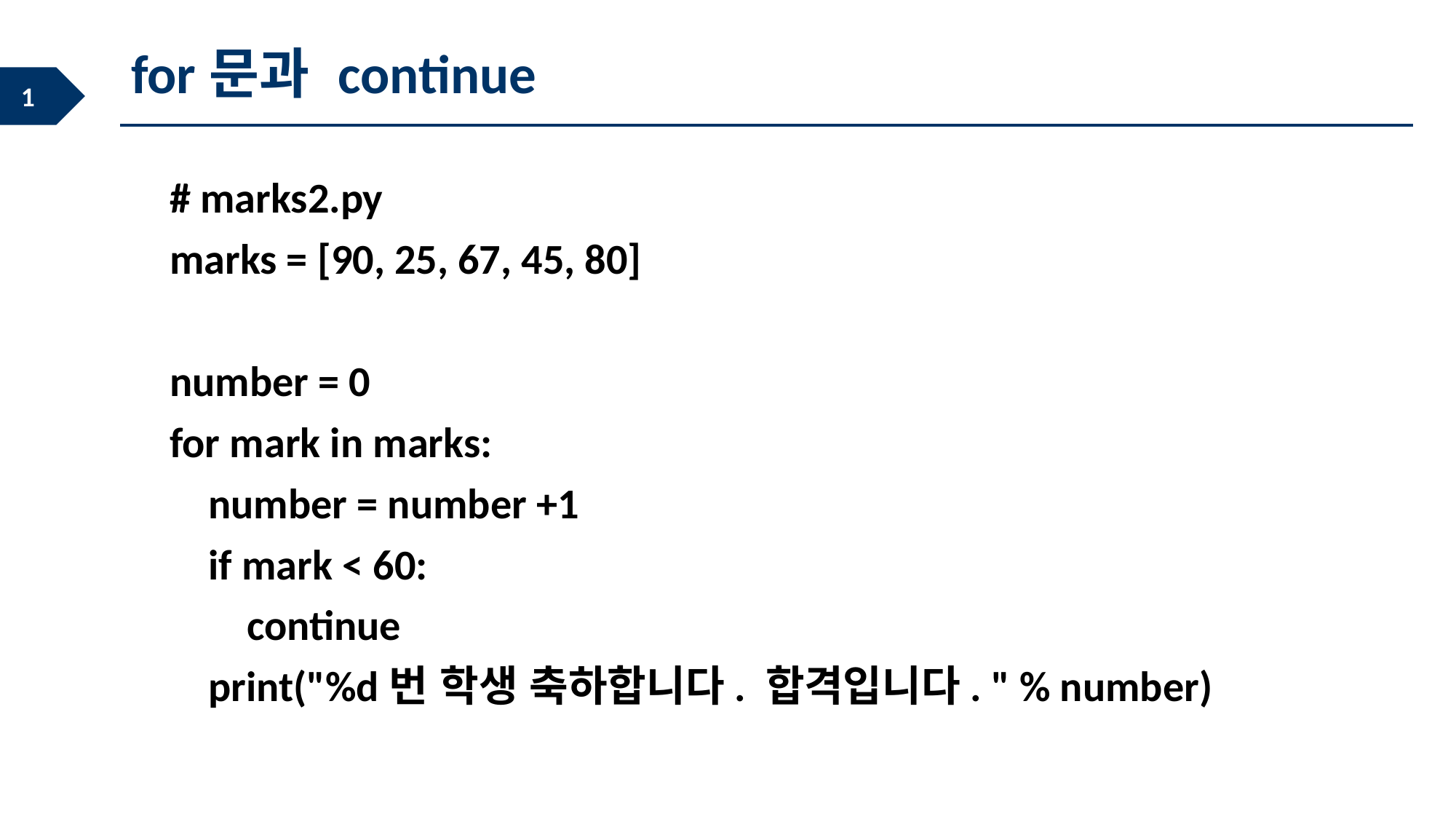

for문과 continue
# marks2.py
marks = [90, 25, 67, 45, 80]

number = 0
for mark in marks:
    number = number +1
    if mark < 60:
        continue
    print("%d번 학생 축하합니다. 합격입니다. " % number)